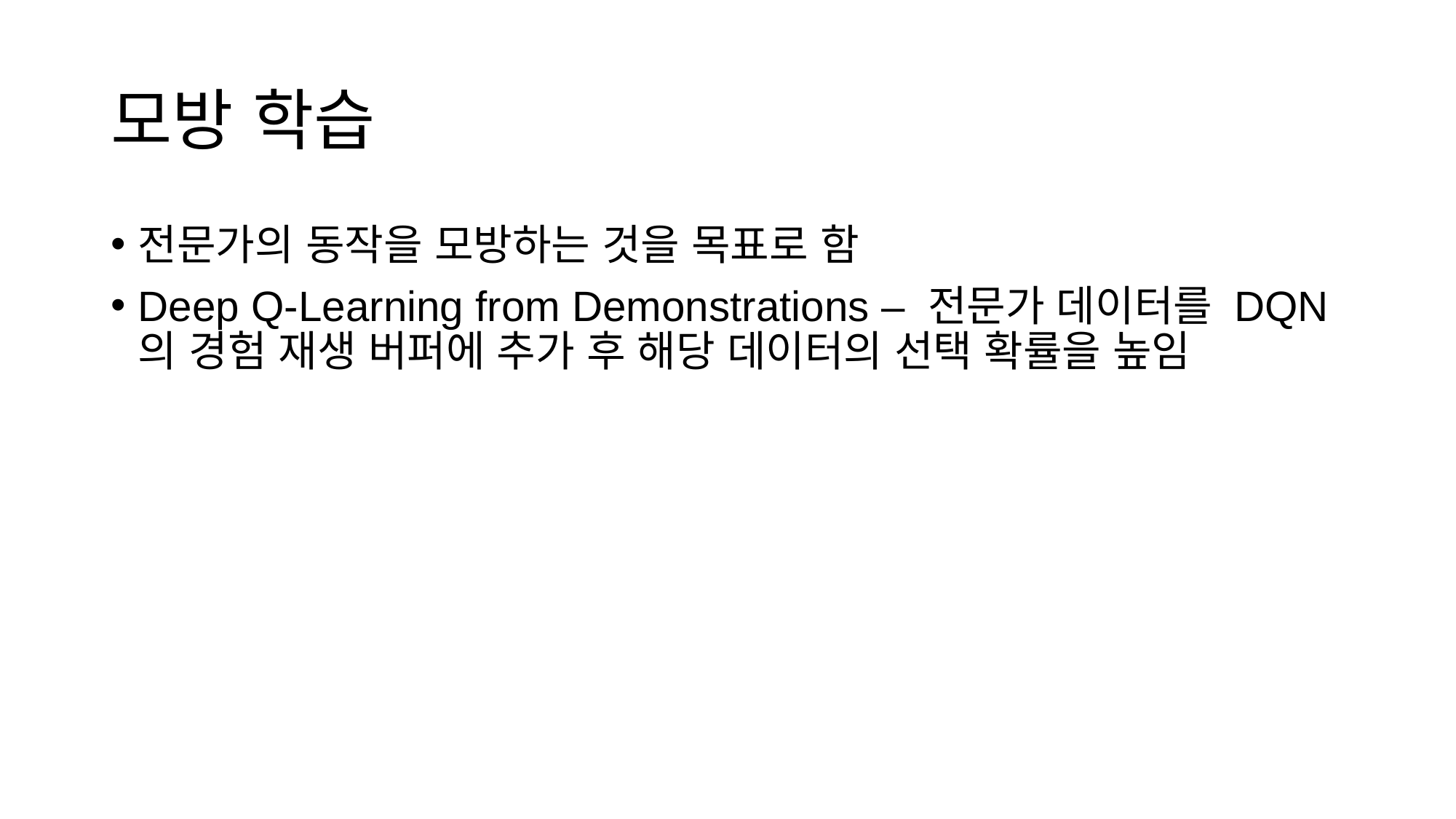

# 모방 학습
전문가의 동작을 모방하는 것을 목표로 함
Deep Q-Learning from Demonstrations – 전문가 데이터를 DQN의 경험 재생 버퍼에 추가 후 해당 데이터의 선택 확률을 높임